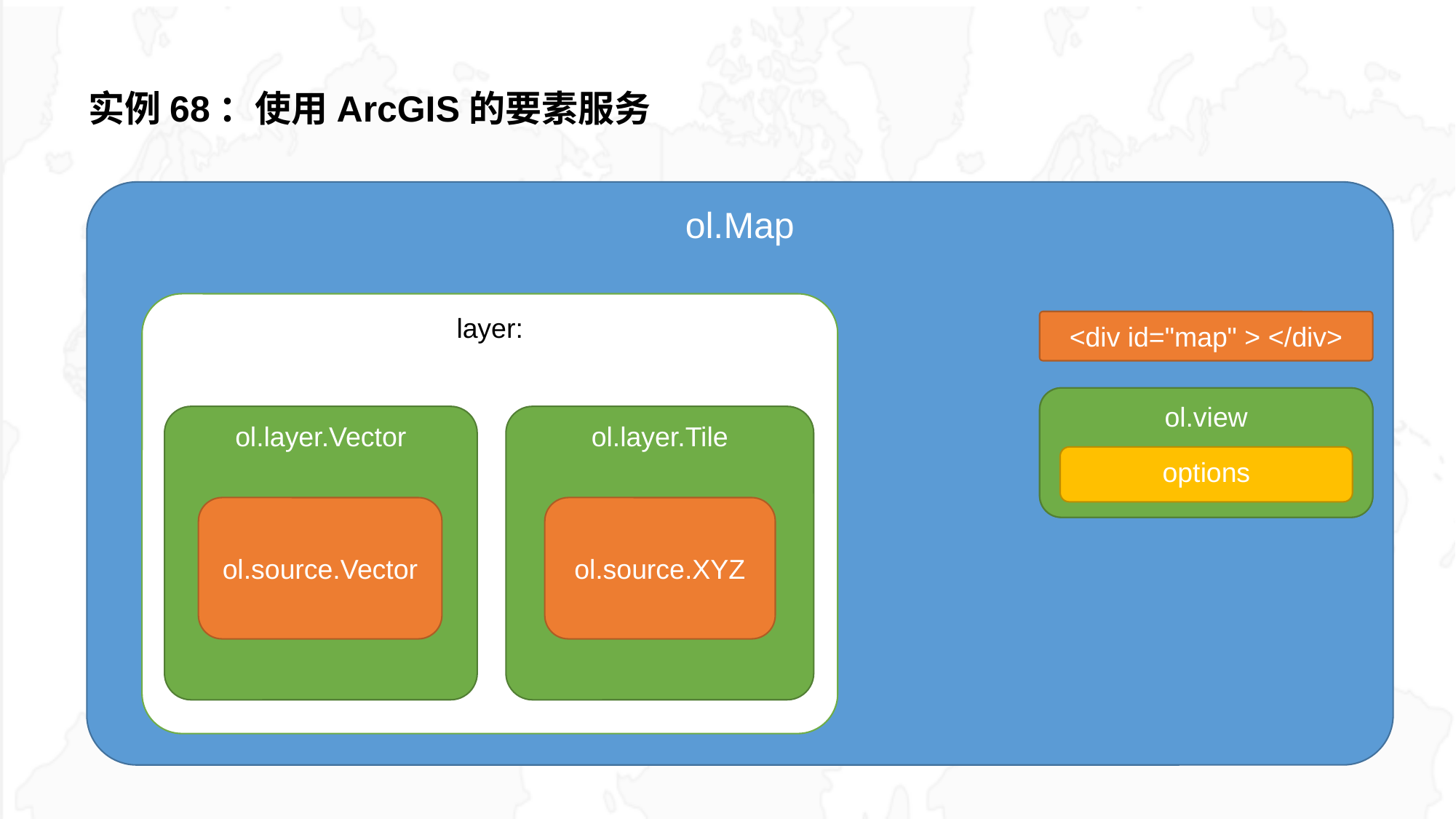

# 实例68：使用ArcGIS的要素服务
ol.Map
layer:
<div id="map" > </div>
view:ol.view
ol.view
options
options
ol.layer.Vector
ol.layer.Tile
ol.source.Vector
ol.source.XYZ